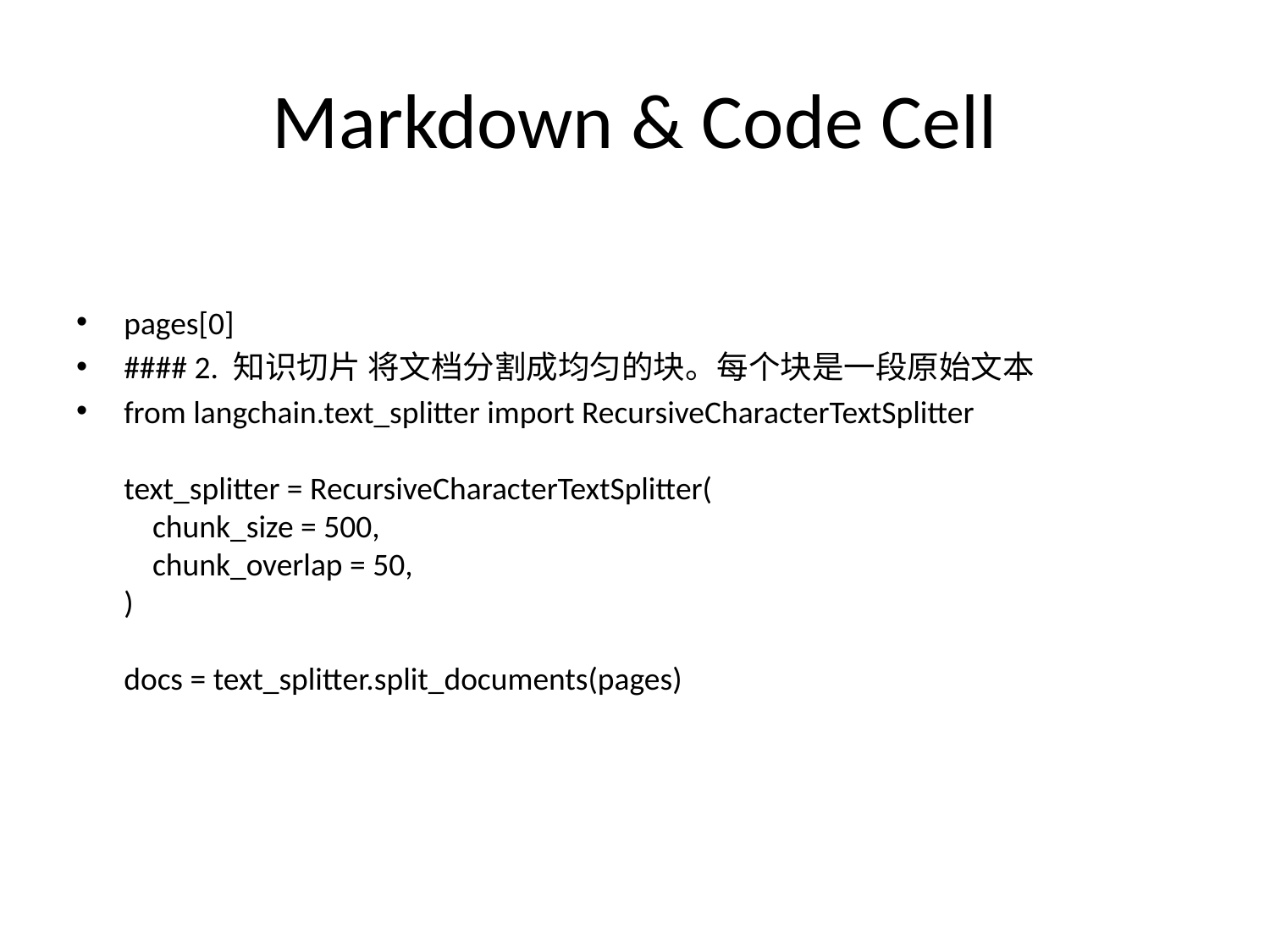

# Markdown & Code Cell

pages[0]
#### 2. 知识切片 将文档分割成均匀的块。每个块是一段原始文本
from langchain.text_splitter import RecursiveCharacterTextSplitter
text_splitter = RecursiveCharacterTextSplitter(
    chunk_size = 500,
    chunk_overlap = 50,
)
docs = text_splitter.split_documents(pages)